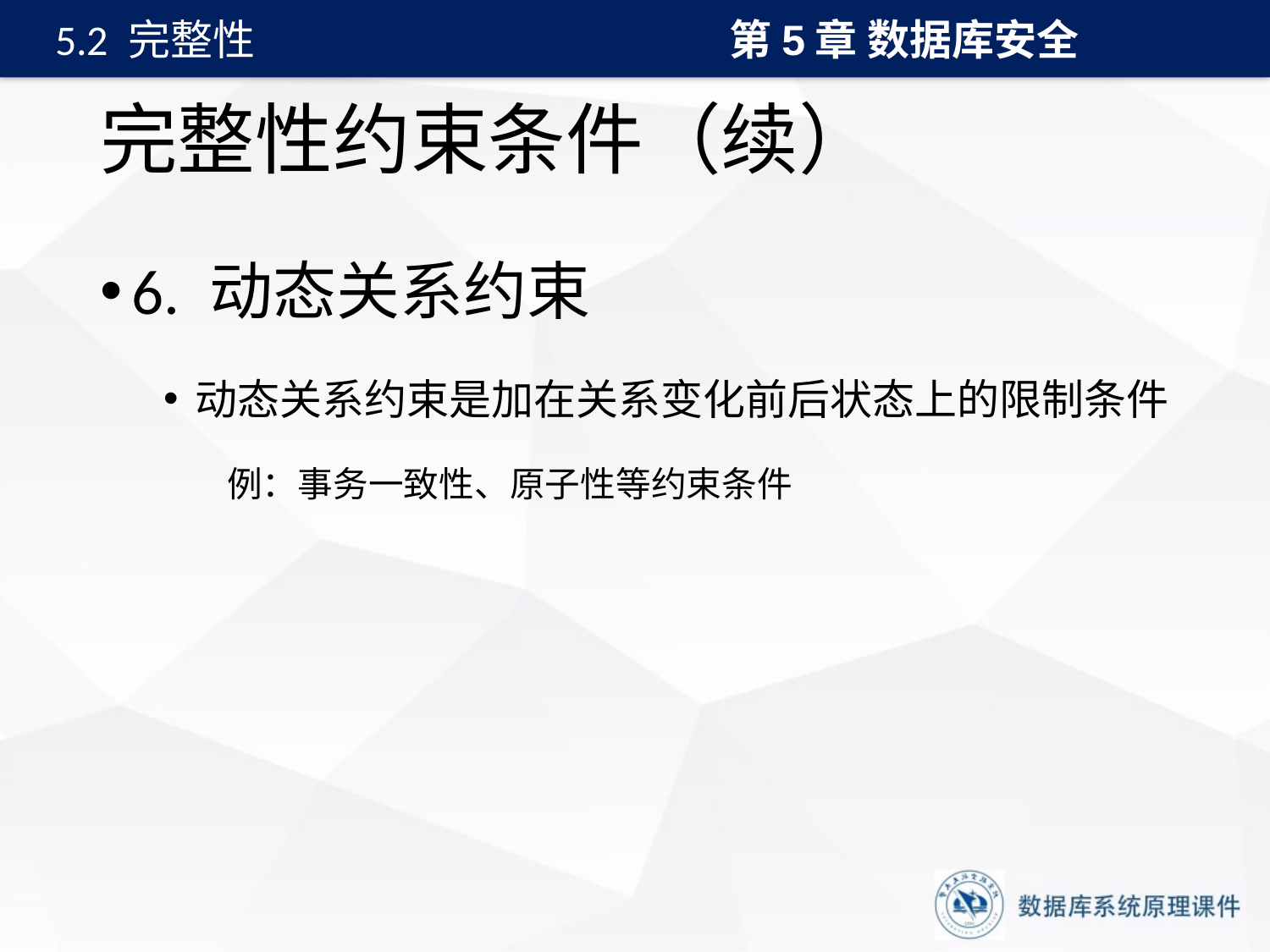

第5章 数据库安全
5.2 完整性
# 完整性约束条件（续）
6. 动态关系约束
动态关系约束是加在关系变化前后状态上的限制条件
例：事务一致性、原子性等约束条件